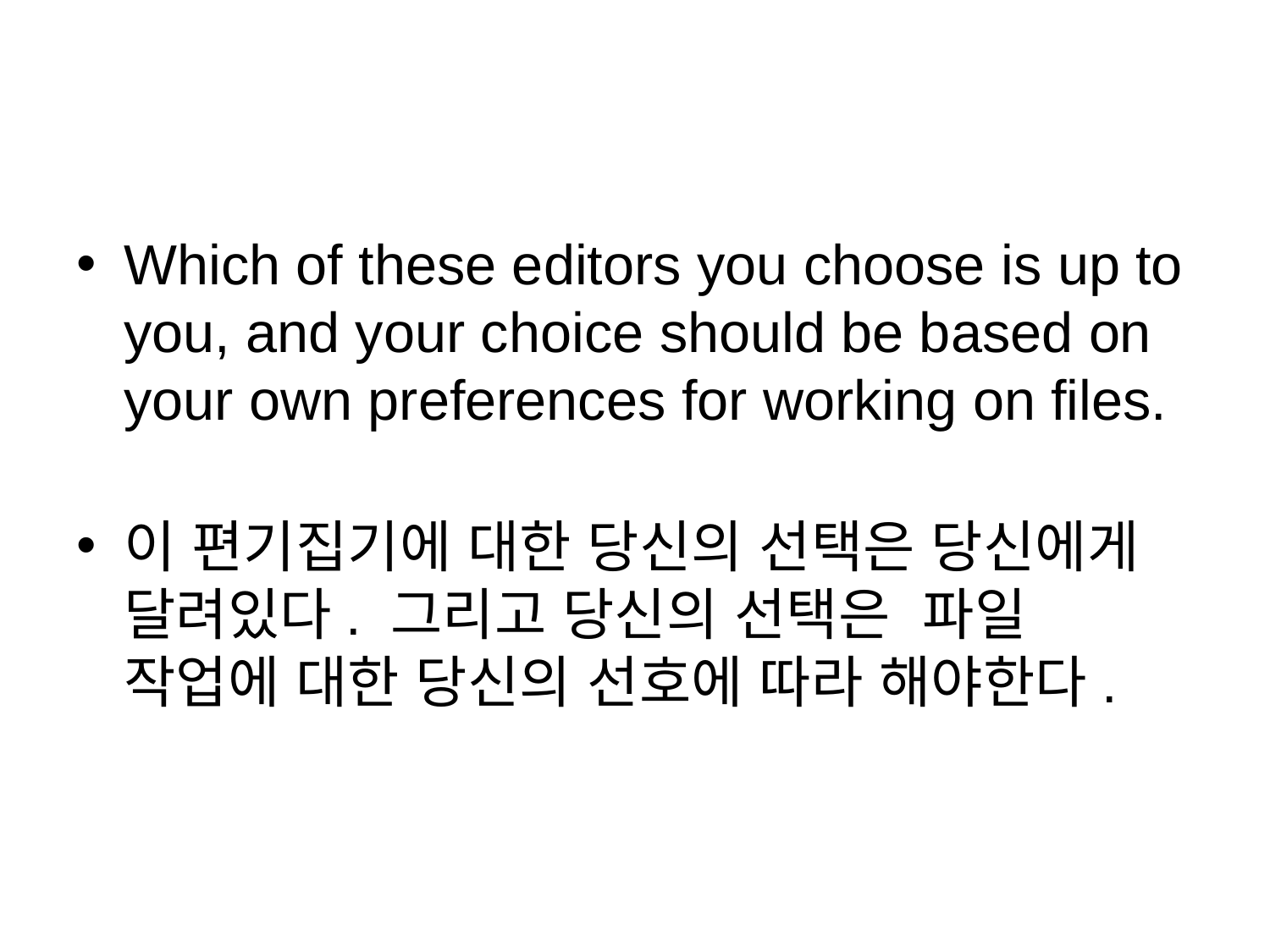

Which of these editors you choose is up to you, and your choice should be based on your own preferences for working on files.
이 편기집기에 대한 당신의 선택은 당신에게 달려있다. 그리고 당신의 선택은  파일 작업에 대한 당신의 선호에 따라 해야한다.